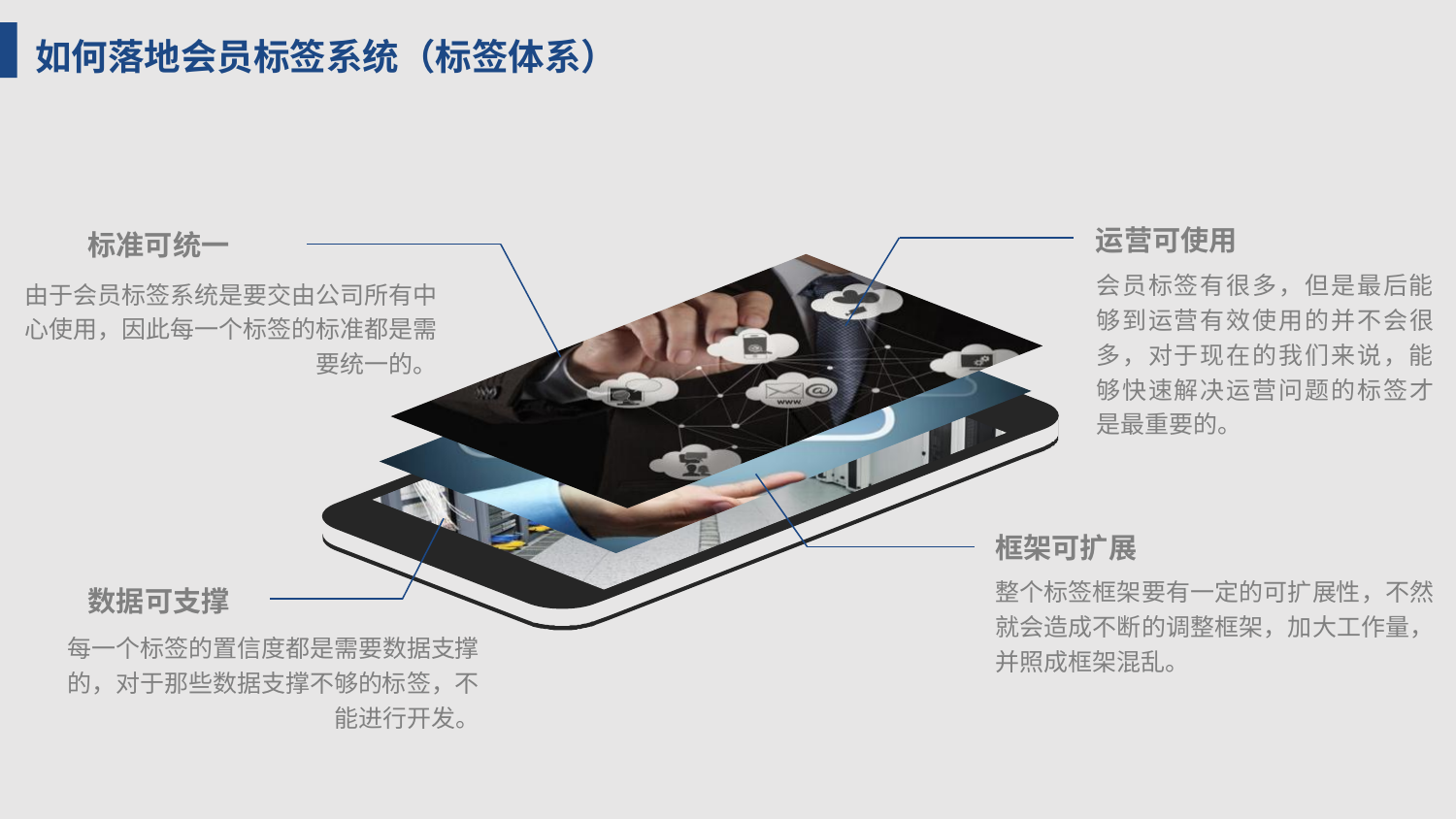

如何落地会员标签系统（标签体系）
运营可使用
会员标签有很多，但是最后能够到运营有效使用的并不会很多，对于现在的我们来说，能够快速解决运营问题的标签才是最重要的。
标准可统一
由于会员标签系统是要交由公司所有中心使用，因此每一个标签的标准都是需要统一的。

框架可扩展
整个标签框架要有一定的可扩展性，不然就会造成不断的调整框架，加大工作量，并照成框架混乱。
数据可支撑
每一个标签的置信度都是需要数据支撑的，对于那些数据支撑不够的标签，不能进行开发。